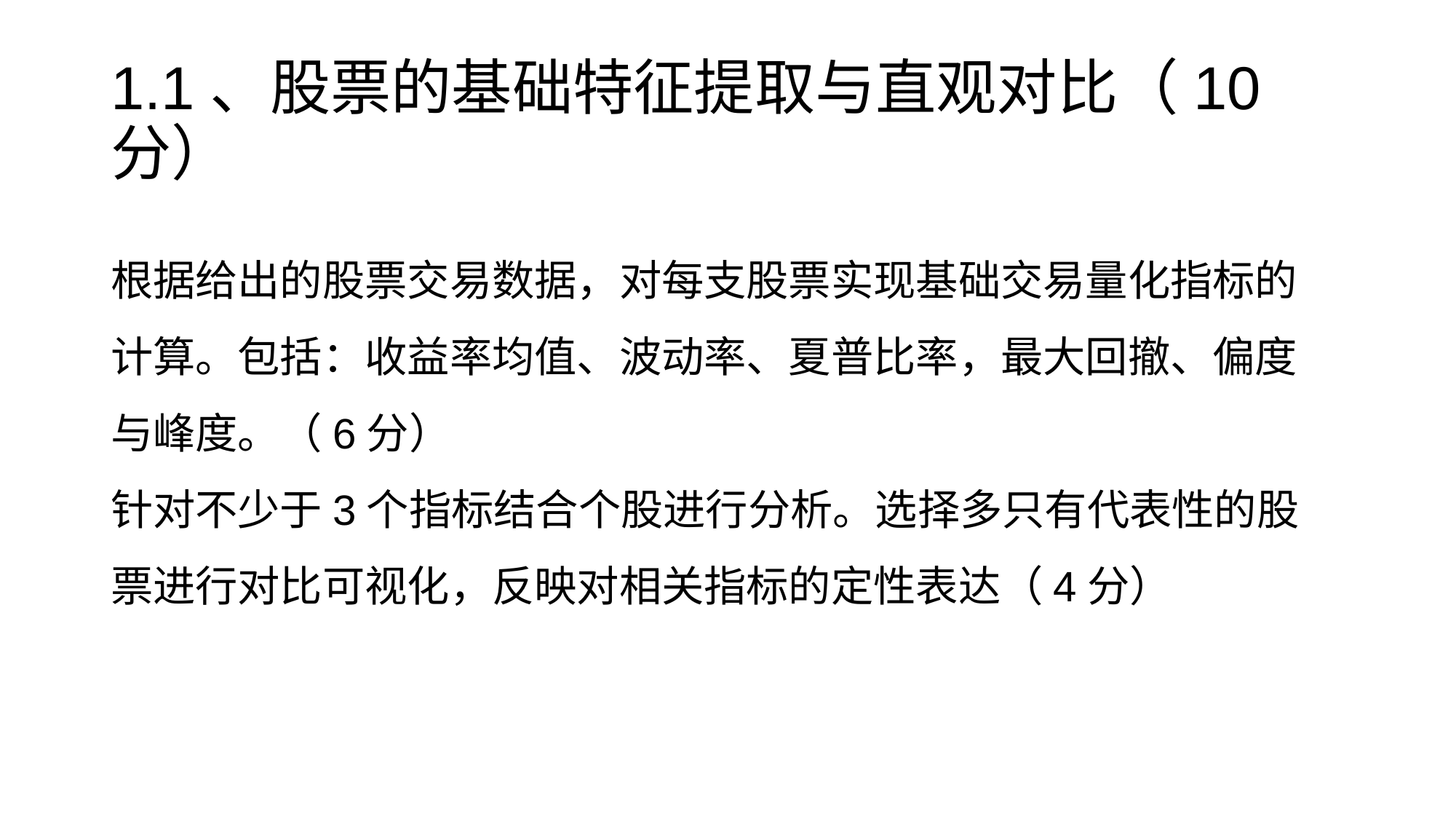

# 1.1、股票的基础特征提取与直观对比（10分）
根据给出的股票交易数据，对每支股票实现基础交易量化指标的计算。包括：收益率均值、波动率、夏普比率，最大回撤、偏度与峰度。（6分）
针对不少于3个指标结合个股进行分析。选择多只有代表性的股票进行对比可视化，反映对相关指标的定性表达（4分）